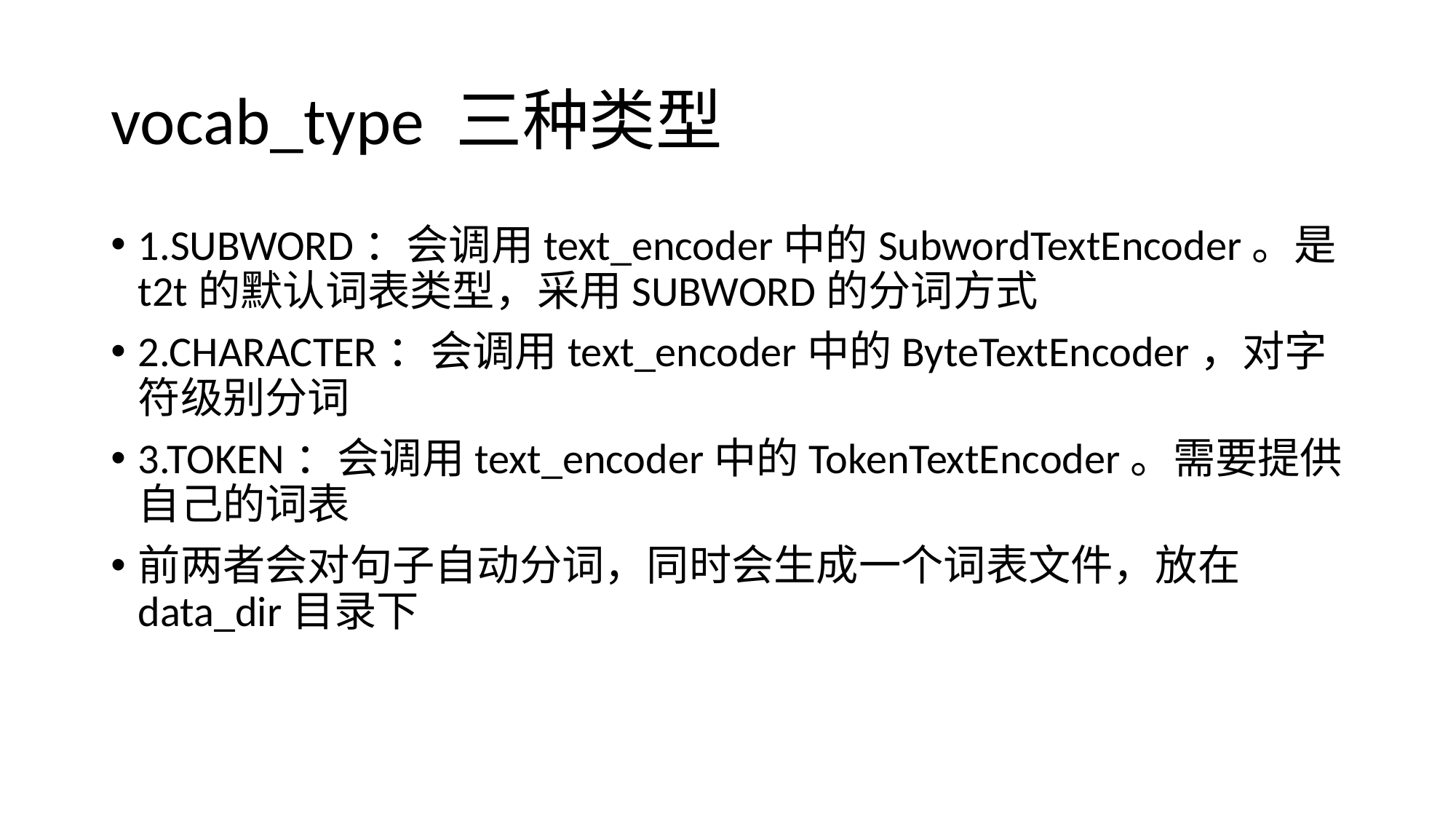

# vocab_type 三种类型
1.SUBWORD：会调用text_encoder中的SubwordTextEncoder。是t2t的默认词表类型，采用SUBWORD的分词方式
2.CHARACTER：会调用text_encoder中的ByteTextEncoder，对字符级别分词
3.TOKEN：会调用text_encoder中的TokenTextEncoder。需要提供自己的词表
前两者会对句子自动分词，同时会生成一个词表文件，放在data_dir目录下